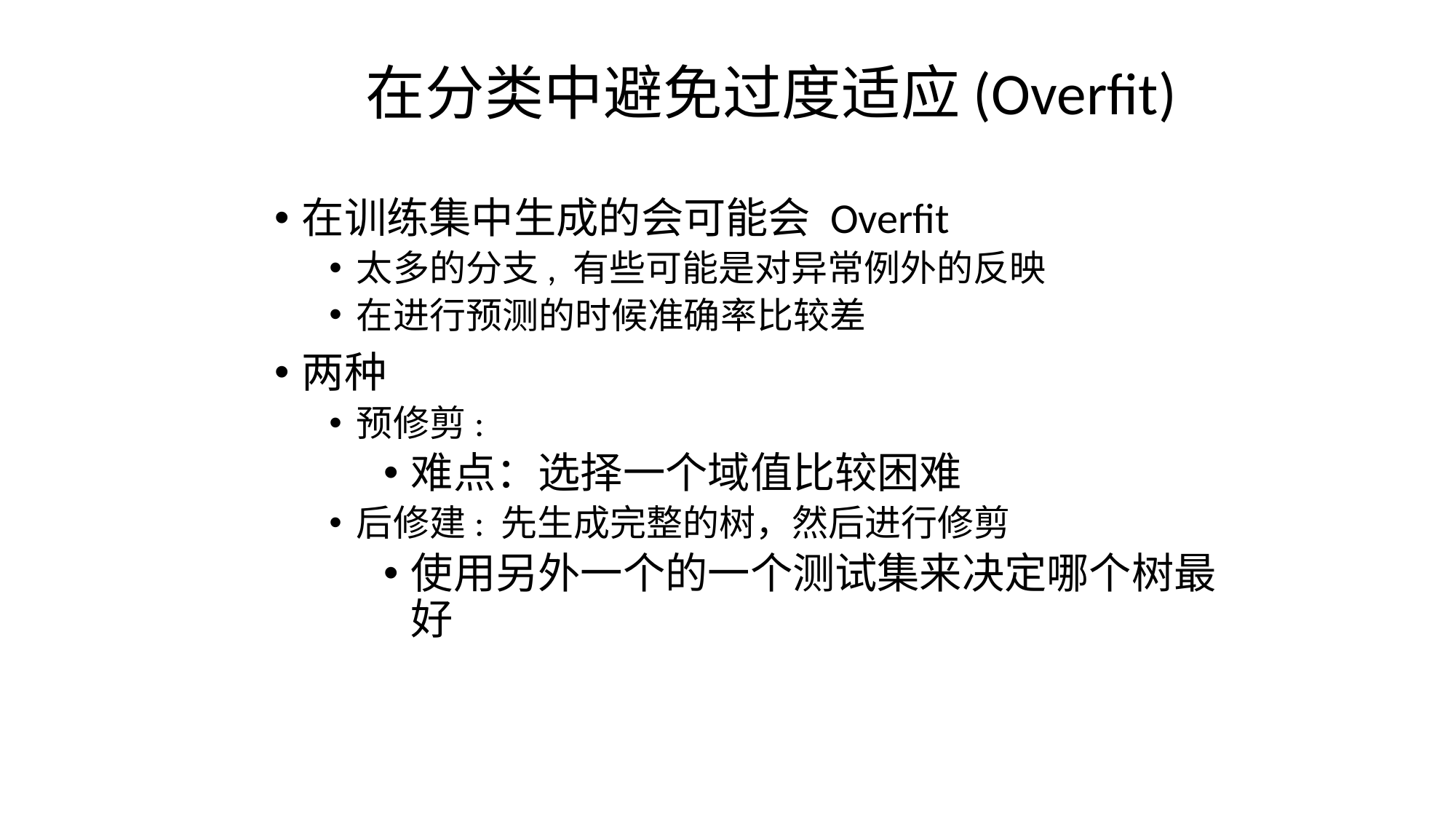

# 在分类中避免过度适应(Overfit)
在训练集中生成的会可能会 Overfit
太多的分支, 有些可能是对异常例外的反映
在进行预测的时候准确率比较差
两种
预修剪:
难点：选择一个域值比较困难
后修建: 先生成完整的树，然后进行修剪
使用另外一个的一个测试集来决定哪个树最好